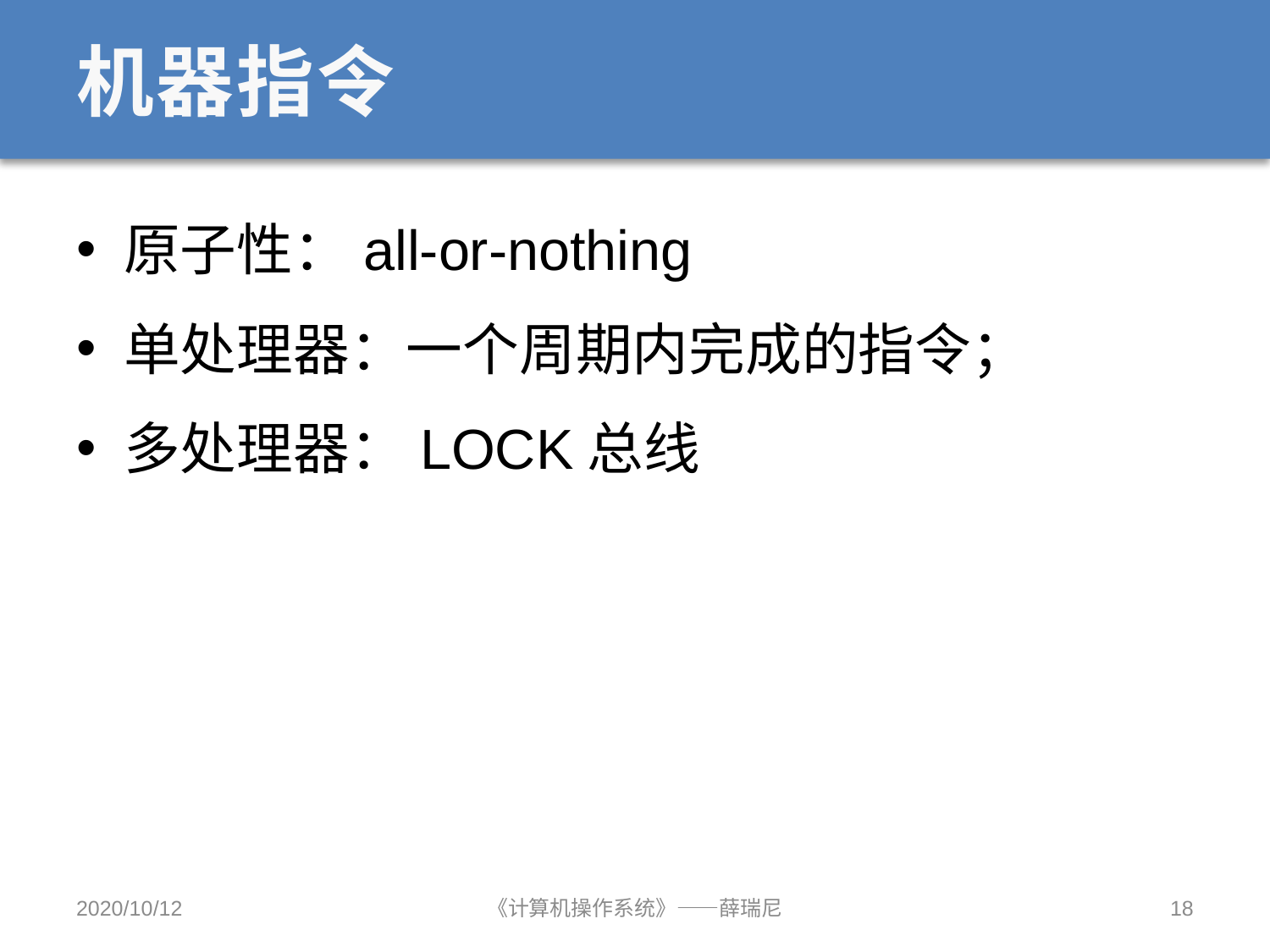

# 机器指令
原子性：all-or-nothing
单处理器：一个周期内完成的指令；
多处理器：LOCK总线

2020/10/12
《计算机操作系统》——薛瑞尼
18